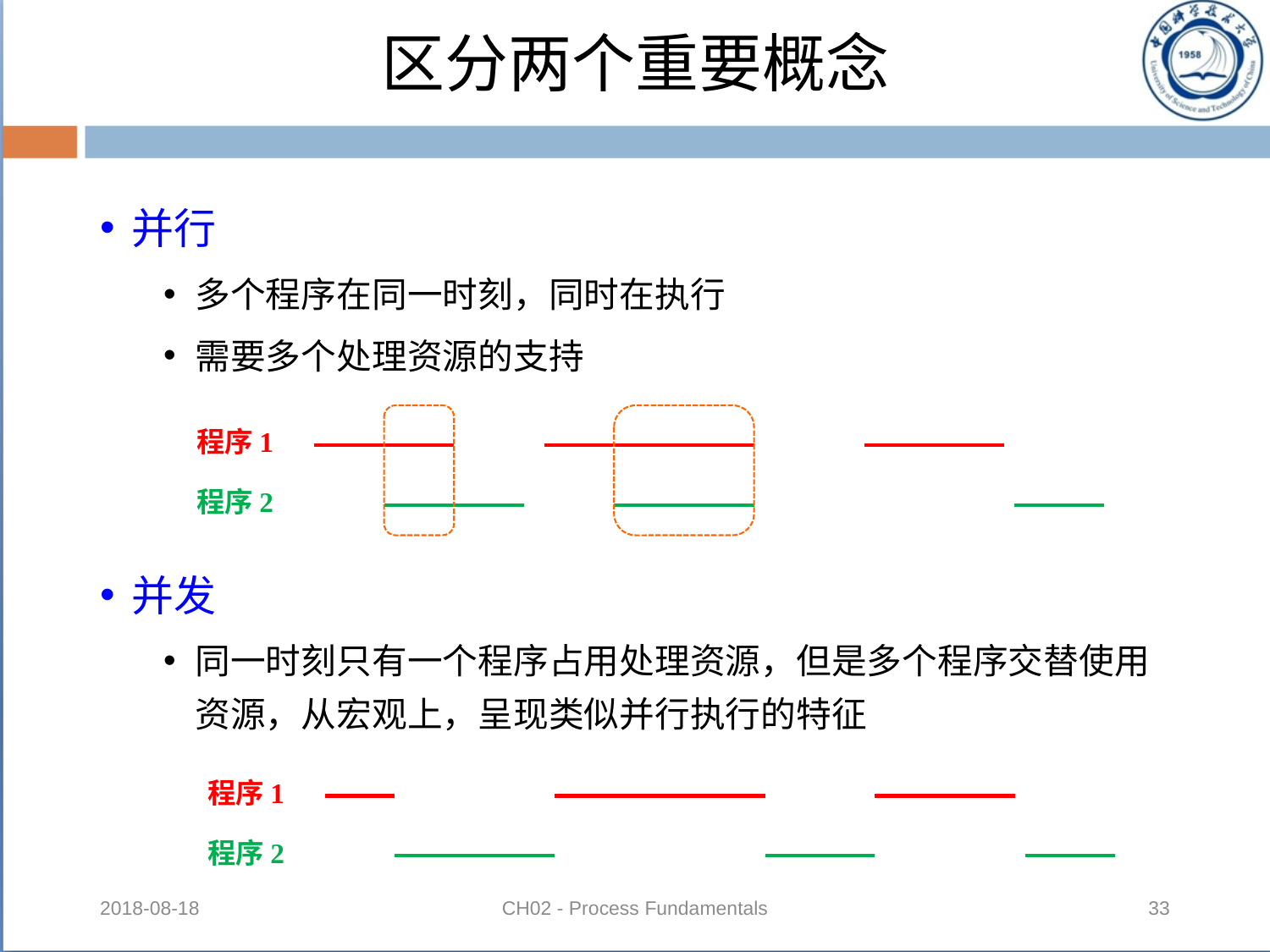

# 区分两个重要概念
并行
多个程序在同一时刻，同时在执行
需要多个处理资源的支持

并发
同一时刻只有一个程序占用处理资源，但是多个程序交替使用资源，从宏观上，呈现类似并行执行的特征

程序1
程序2
程序1
程序2
2018-08-18
CH02 - Process Fundamentals
33